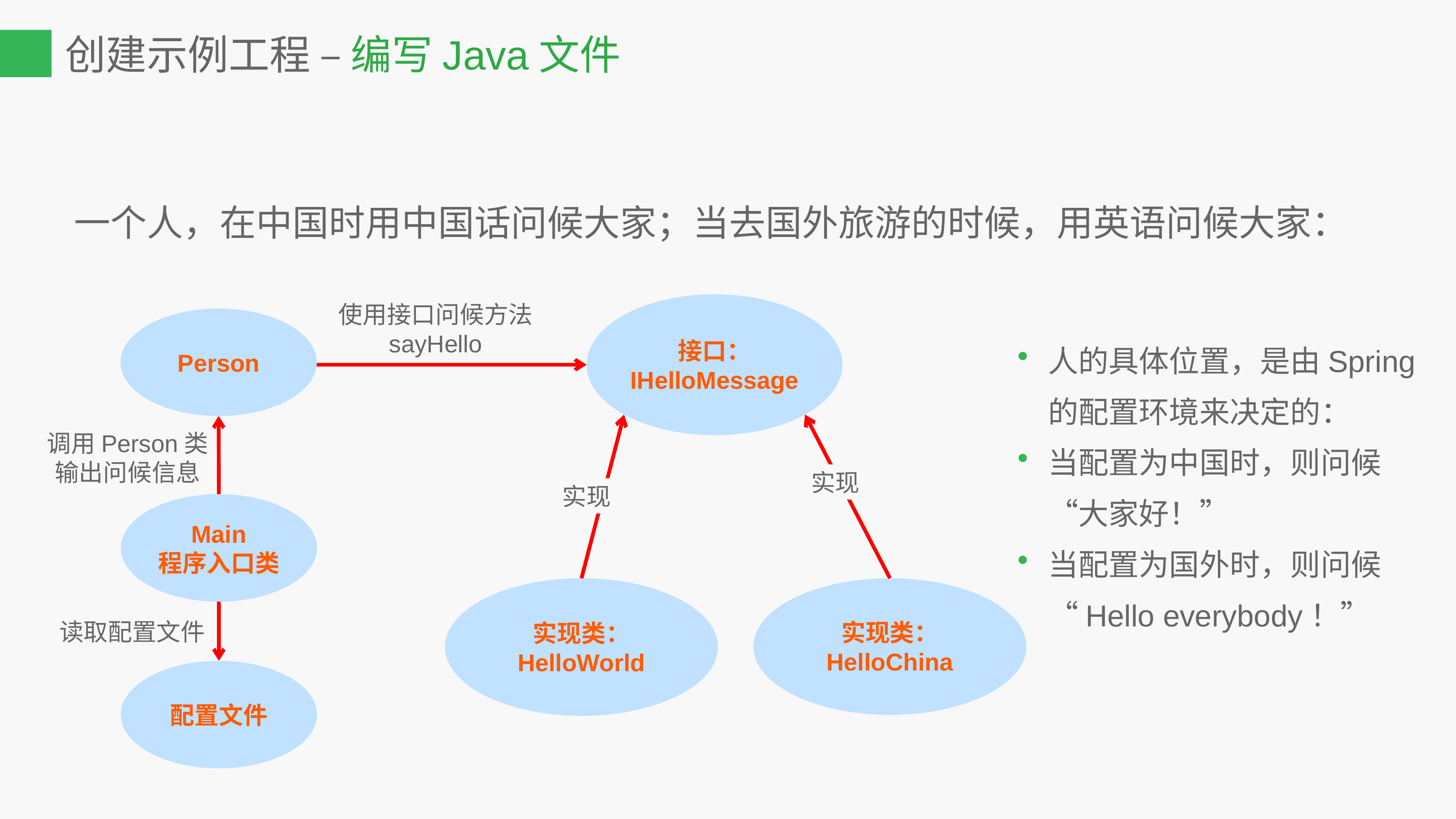

创建示例工程 – 编写Java文件

一个人，在中国时用中国话问候大家；当去国外旅游的时候，用英语问候大家：

接口：
IHelloMessage
使用接口问候方法
sayHello
Person
人的具体位置，是由Spring的配置环境来决定的：
当配置为中国时，则问候“大家好！”
当配置为国外时，则问候“Hello everybody！”

调用Person类
输出问候信息
实现
实现
Main
程序入口类
实现类：
HelloWorld
实现类：
HelloChina
读取配置文件
配置文件